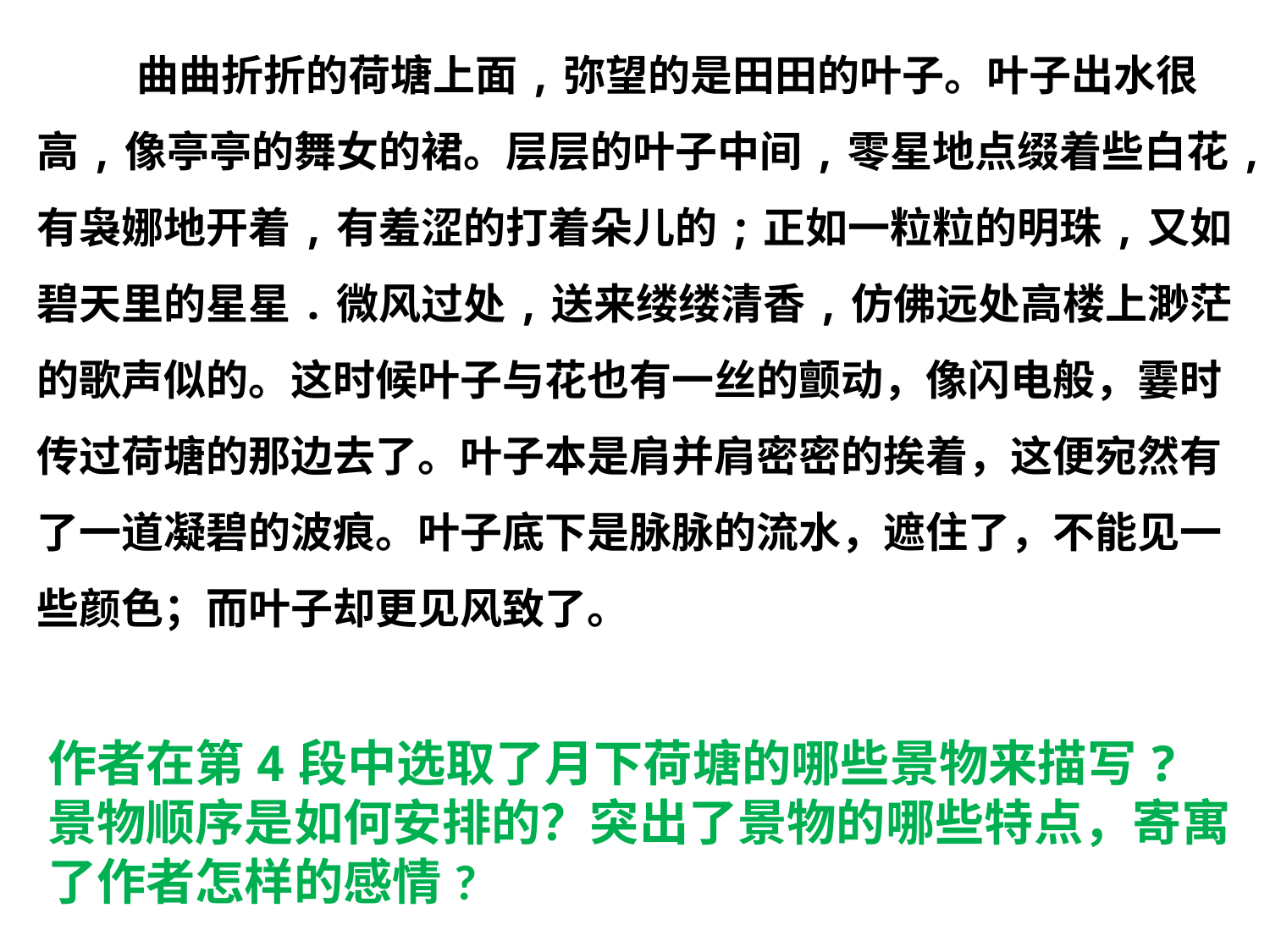

曲曲折折的荷塘上面,弥望的是田田的叶子。叶子出水很高,像亭亭的舞女的裙。层层的叶子中间,零星地点缀着些白花,有袅娜地开着,有羞涩的打着朵儿的;正如一粒粒的明珠,又如碧天里的星星.微风过处,送来缕缕清香,仿佛远处高楼上渺茫的歌声似的。这时候叶子与花也有一丝的颤动，像闪电般，霎时传过荷塘的那边去了。叶子本是肩并肩密密的挨着，这便宛然有了一道凝碧的波痕。叶子底下是脉脉的流水，遮住了，不能见一些颜色；而叶子却更见风致了。

作者在第4段中选取了月下荷塘的哪些景物来描写?景物顺序是如何安排的？突出了景物的哪些特点，寄寓了作者怎样的感情?